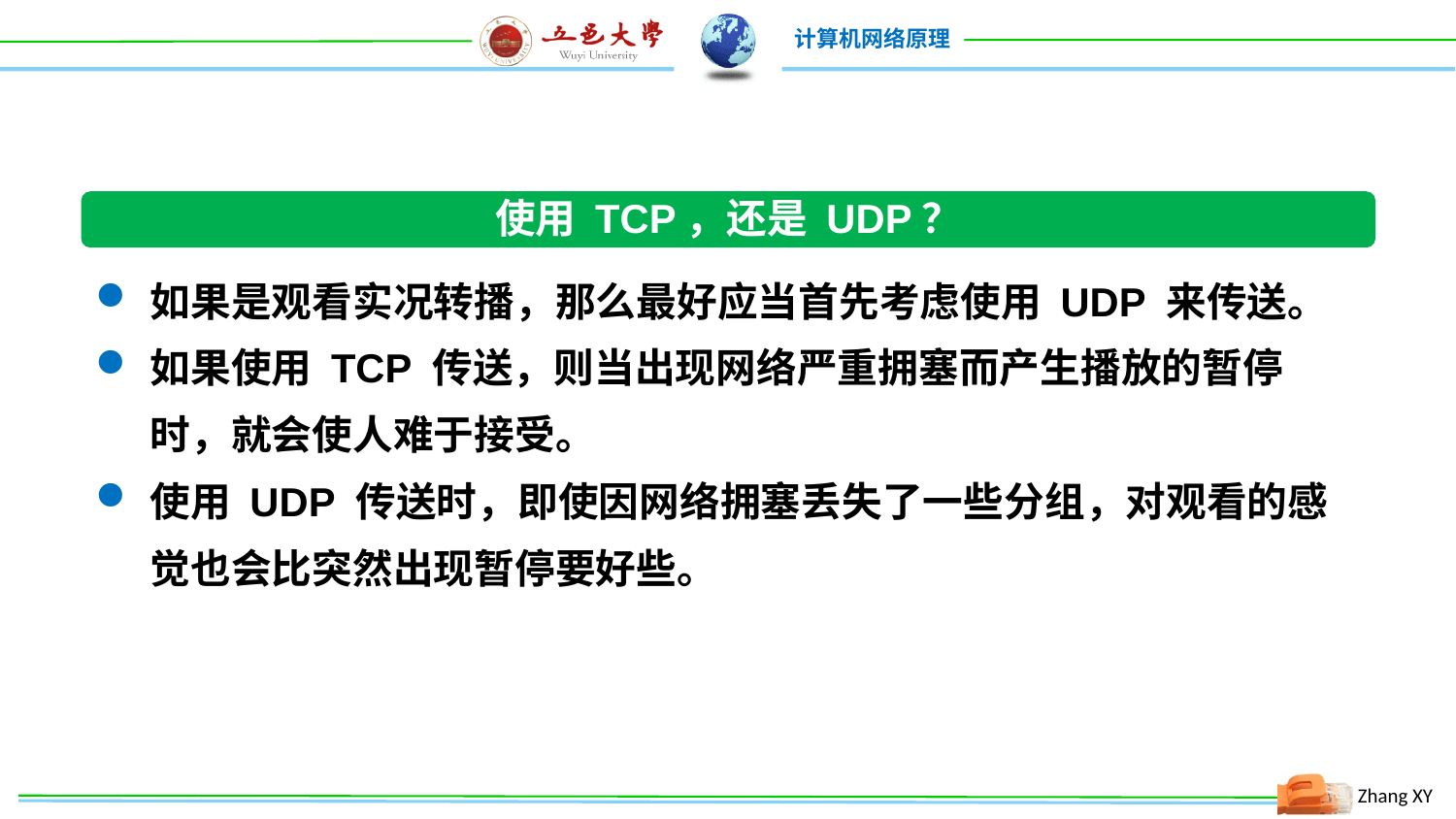

使用 TCP，还是 UDP？

如果是观看实况转播，那么最好应当首先考虑使用 UDP 来传送。
如果使用 TCP 传送，则当出现网络严重拥塞而产生播放的暂停时，就会使人难于接受。
使用 UDP 传送时，即使因网络拥塞丢失了一些分组，对观看的感觉也会比突然出现暂停要好些。